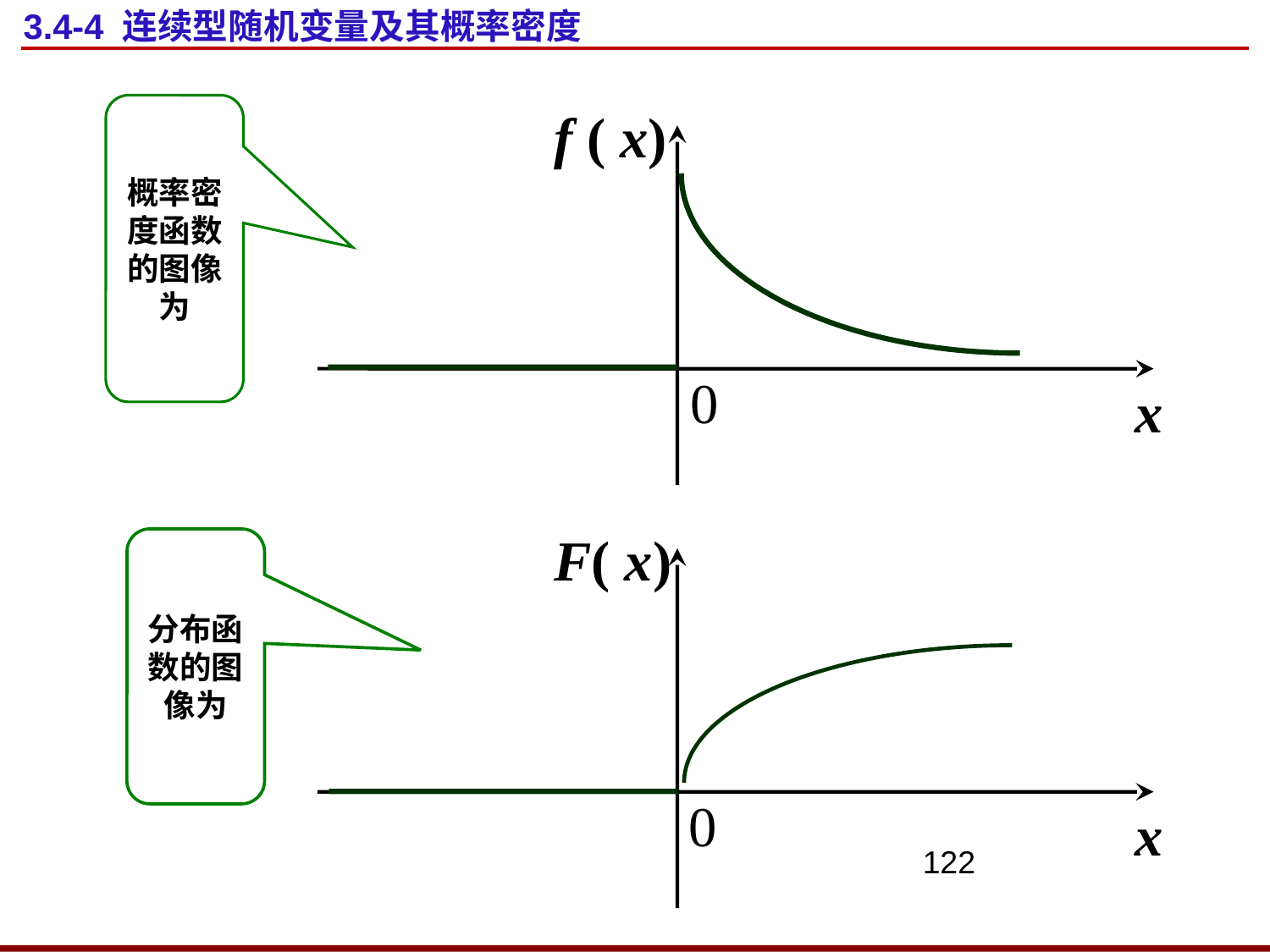

# 3.4-4 连续型随机变量及其概率密度

概率密度函数的图像为
f ( x)

x
0

F( x)

x

0

分布函数的图像为
122